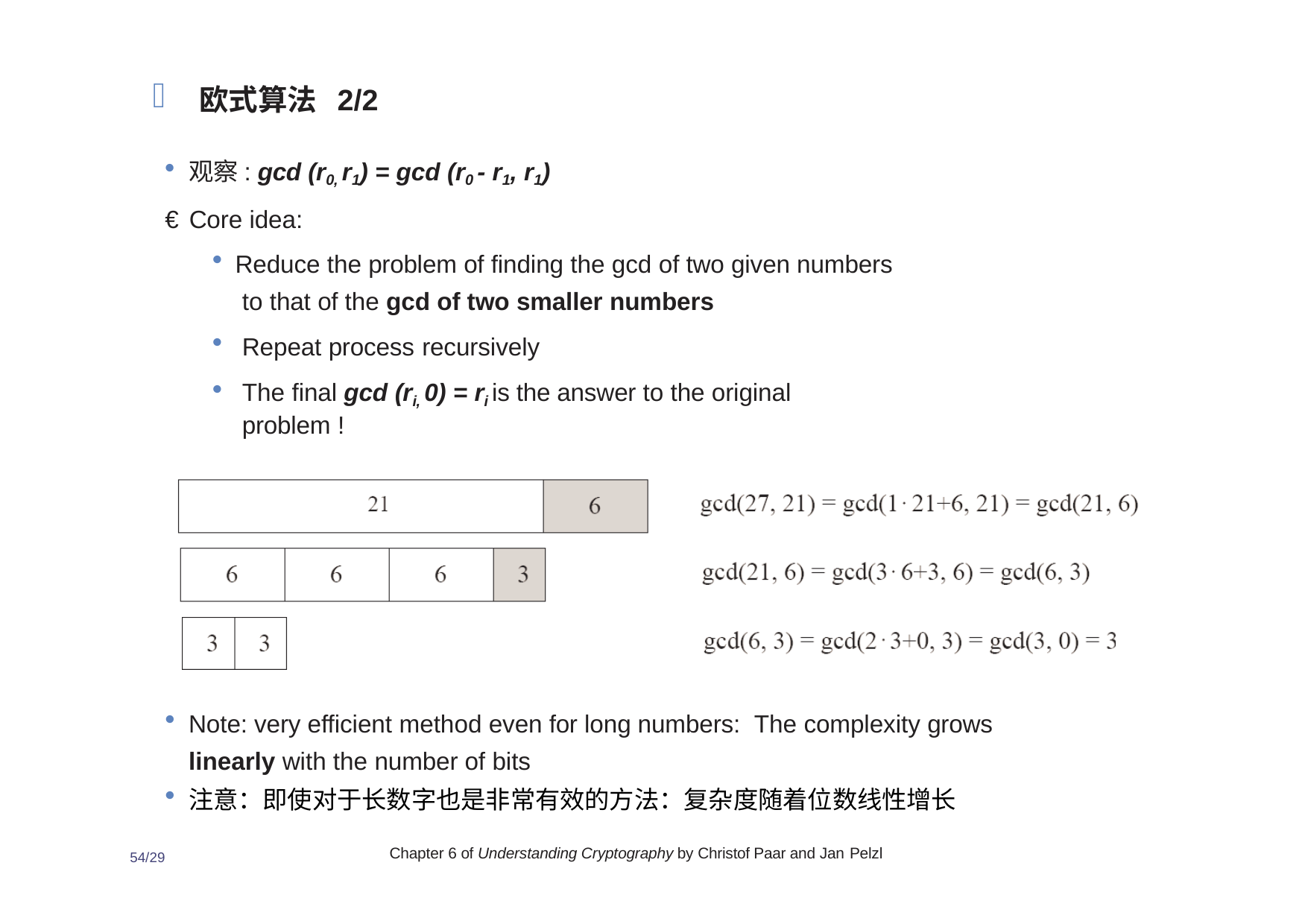

欧式算法  2/2

观察: gcd (r0, r1) = gcd (r0 - r1, r1)
€ Core idea:
Reduce the problem of finding the gcd of two given numbers  to that of the gcd of two smaller numbers
Repeat process recursively
The final gcd (ri, 0) = ri is the answer to the original problem !

Example: gcd (r0, r1) for r0 = 27 and r1 = 21

Note: very efficient method even for long numbers:  The complexity grows linearly with the number of bits
注意：即使对于长数字也是非常有效的方法：复杂度随着位数线性增长

Chapter 6 of Understanding Cryptography by Christof Paar and Jan Pelzl
54/29